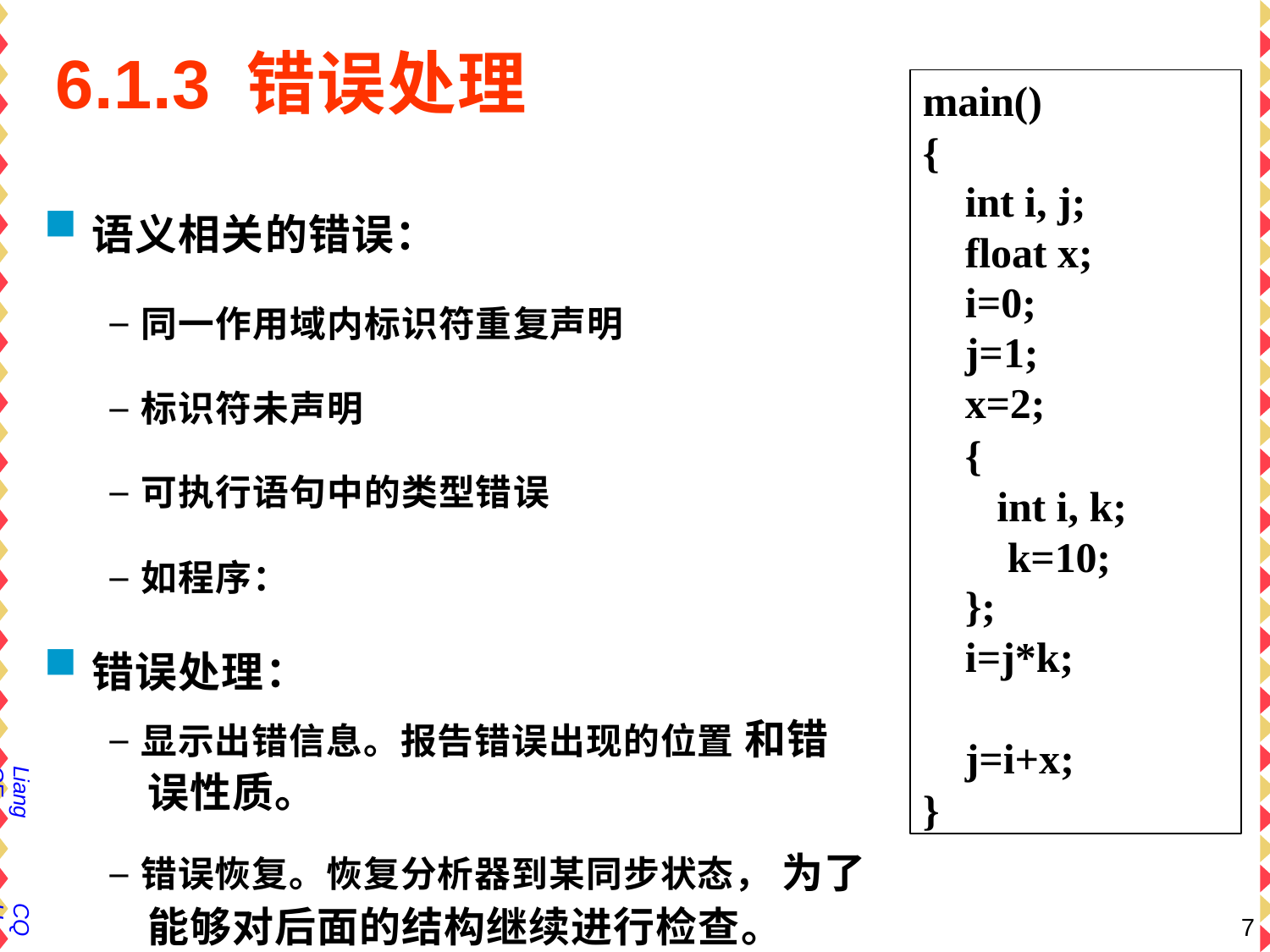

# 6.1.3 错误处理
main()
{
int i, j;  float x;  i=0;	j=1;  x=2;
{
int i, k;  k=10;
};
i=j*k;  j=i+x;
}
语义相关的错误：
–同一作用域内标识符重复声明
–标识符未声明
–可执行语句中的类型错误
–如程序：
错误处理：
–显示出错信息。报告错误出现的位置 和错误性质。
–错误恢复。恢复分析器到某同步状态， 为了能够对后面的结构继续进行检查。
Liang GE
CQU
7